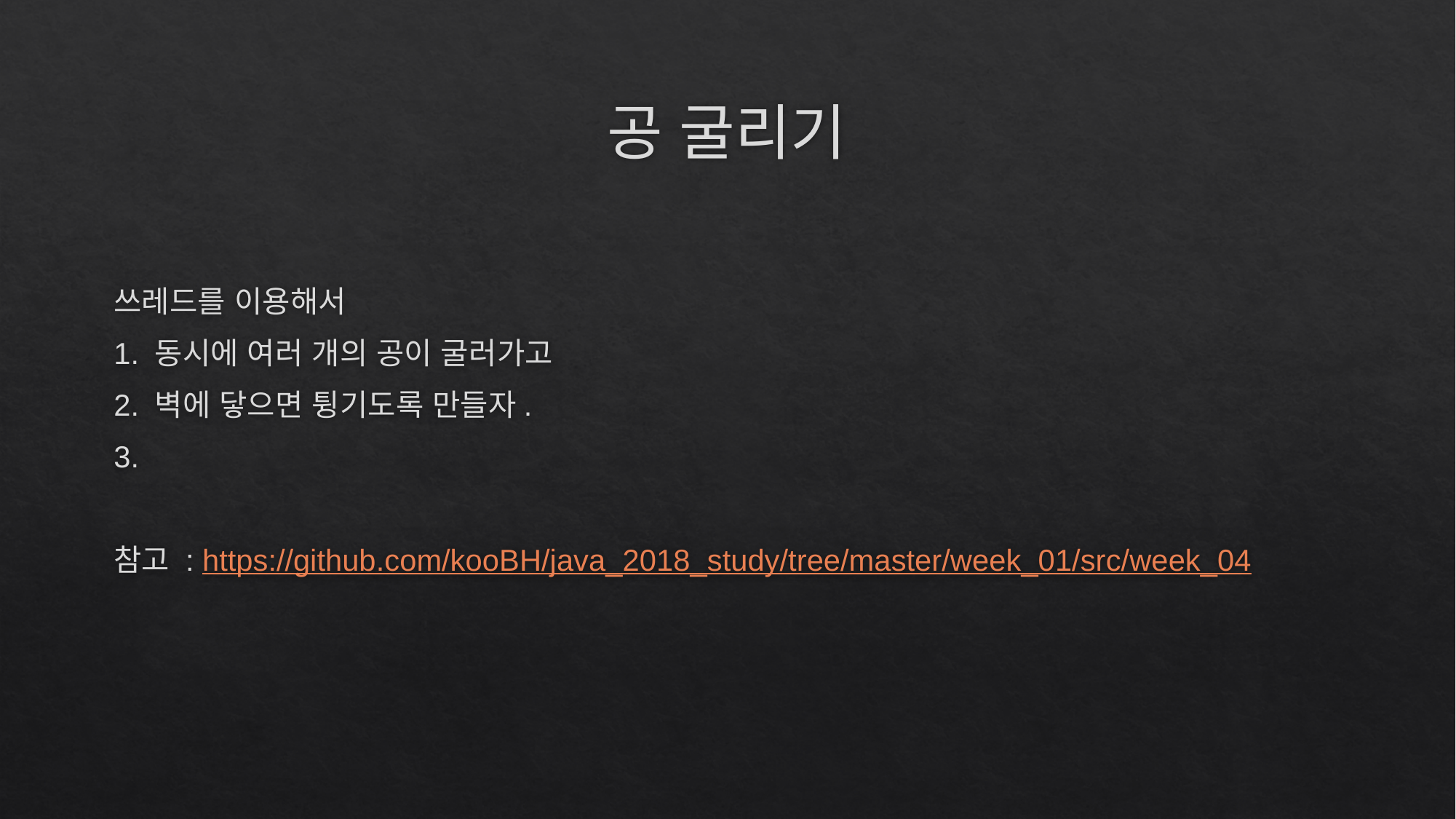

# 공 굴리기
쓰레드를 이용해서
1. 동시에 여러 개의 공이 굴러가고
2. 벽에 닿으면 튕기도록 만들자.
3.

참고 : https://github.com/kooBH/java_2018_study/tree/master/week_01/src/week_04